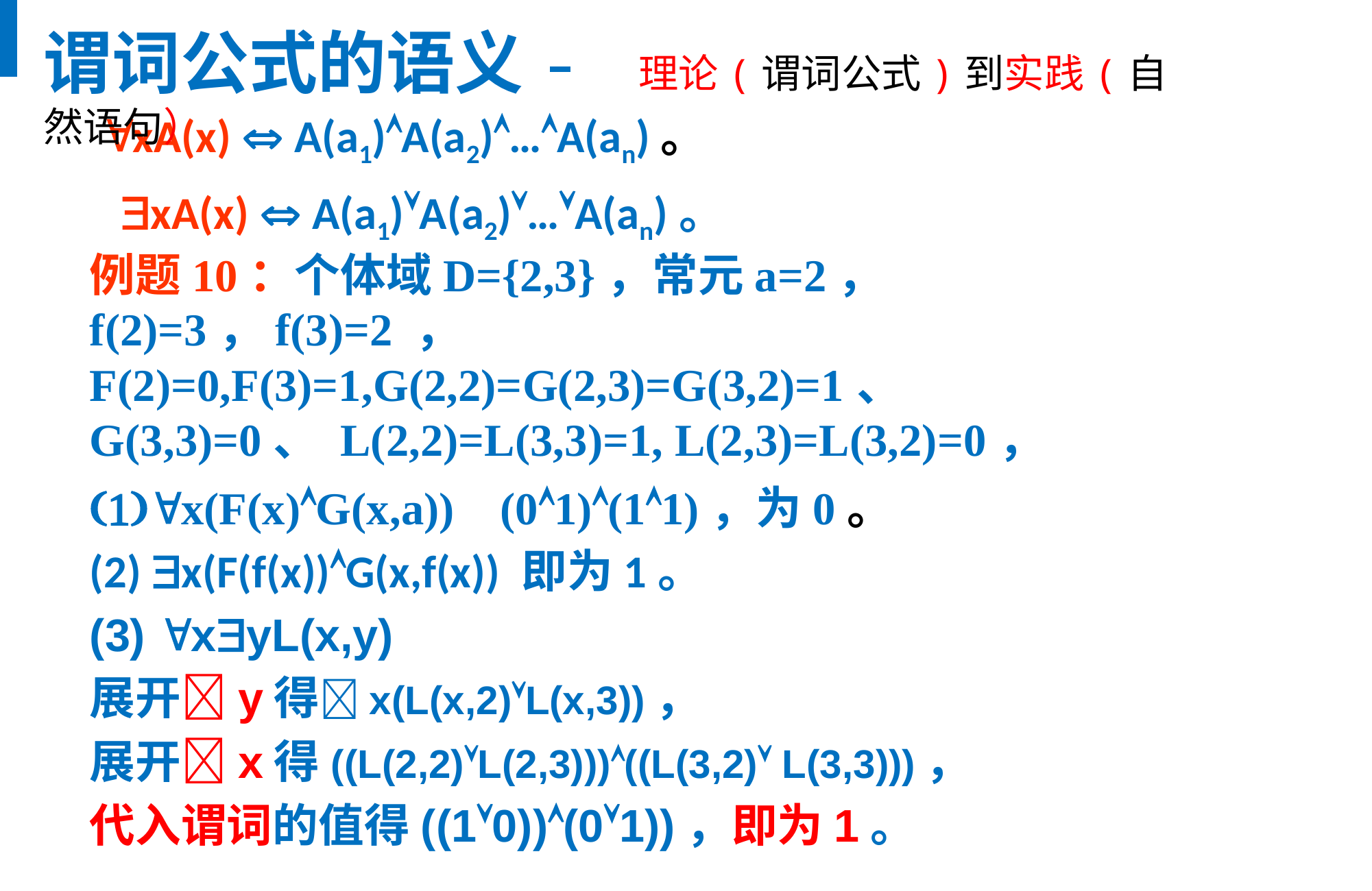

谓词公式的语义- 理论(谓词公式)到实践(自然语句）
 ∀xA(x) ⇔ A(a1)∧A(a2)∧…∧A(an)。
   ∃xA(x) ⇔ A(a1)∨A(a2)∨…∨A(an)。
例题10：个体域D={2,3}，常元a=2，
f(2)=3，f(3)=2 ，
F(2)=0,F(3)=1,G(2,2)=G(2,3)=G(3,2)=1、
G(3,3)=0、 L(2,2)=L(3,3)=1, L(2,3)=L(3,2)=0，
∀x(F(x)∧G(x,a))    (0∧1)∧(1∧1)，为0。
(2) ∃x(F(f(x))∧G(x,f(x)) 即为1。
(3) ∀x∃yL(x,y)
展开∃y得∀x(L(x,2)∨L(x,3))，
展开∀x得((L(2,2)∨L(2,3)))∧((L(3,2)∨ L(3,3)))，
代入谓词的值得((1∨0))∧(0∨1))，即为1。